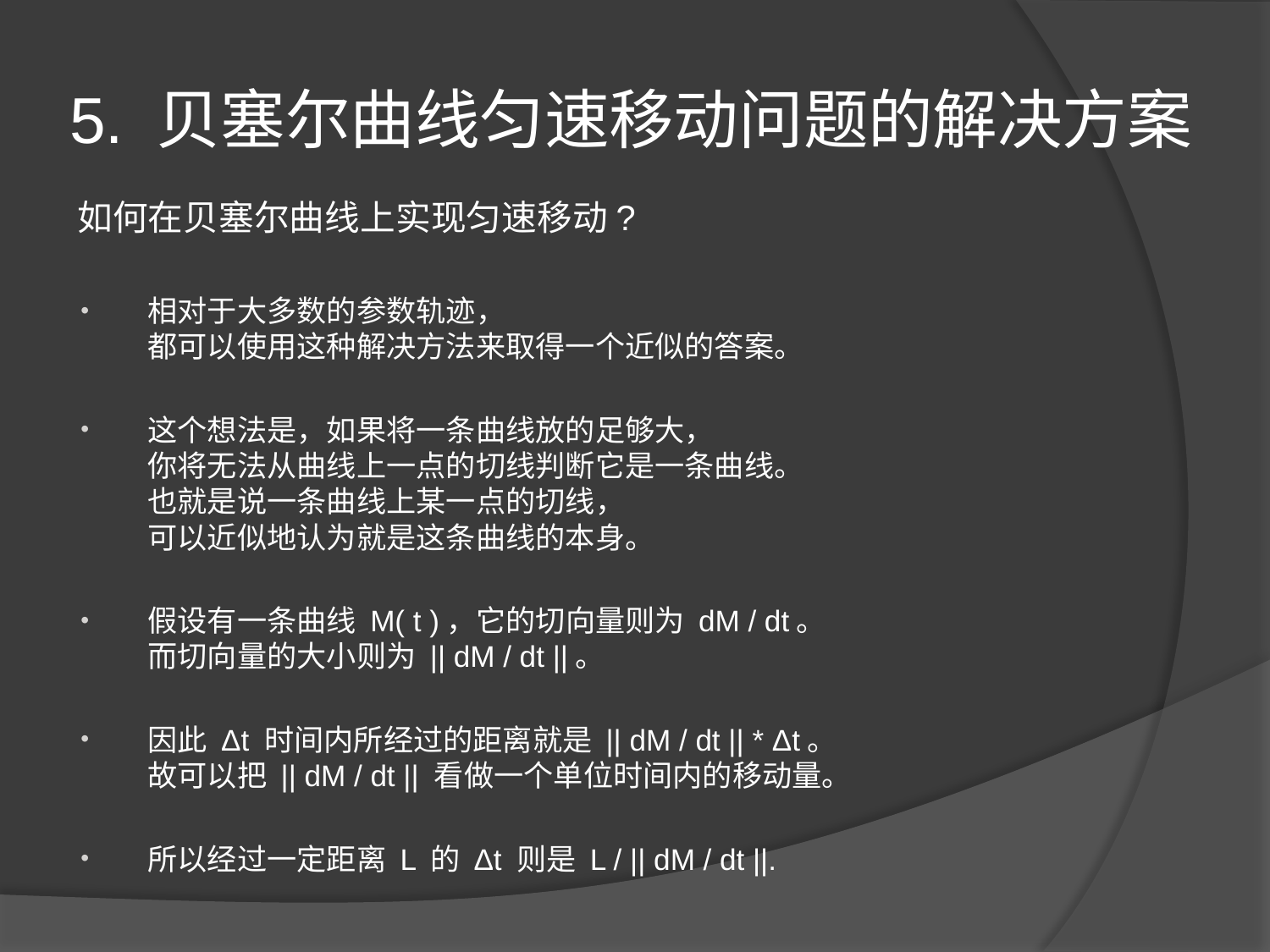

# 5. 贝塞尔曲线匀速移动问题的解决方案
如何在贝塞尔曲线上实现匀速移动?
相对于大多数的参数轨迹，
都可以使用这种解决方法来取得一个近似的答案。

这个想法是，如果将一条曲线放的足够大，
你将无法从曲线上一点的切线判断它是一条曲线。
也就是说一条曲线上某一点的切线，
可以近似地认为就是这条曲线的本身。

假设有一条曲线 M( t )，它的切向量则为 dM / dt。
而切向量的大小则为 || dM / dt ||。

因此 Δt 时间内所经过的距离就是 || dM / dt || * Δt。
故可以把 || dM / dt || 看做一个单位时间内的移动量。

所以经过一定距离 L 的 Δt 则是 L / || dM / dt ||.